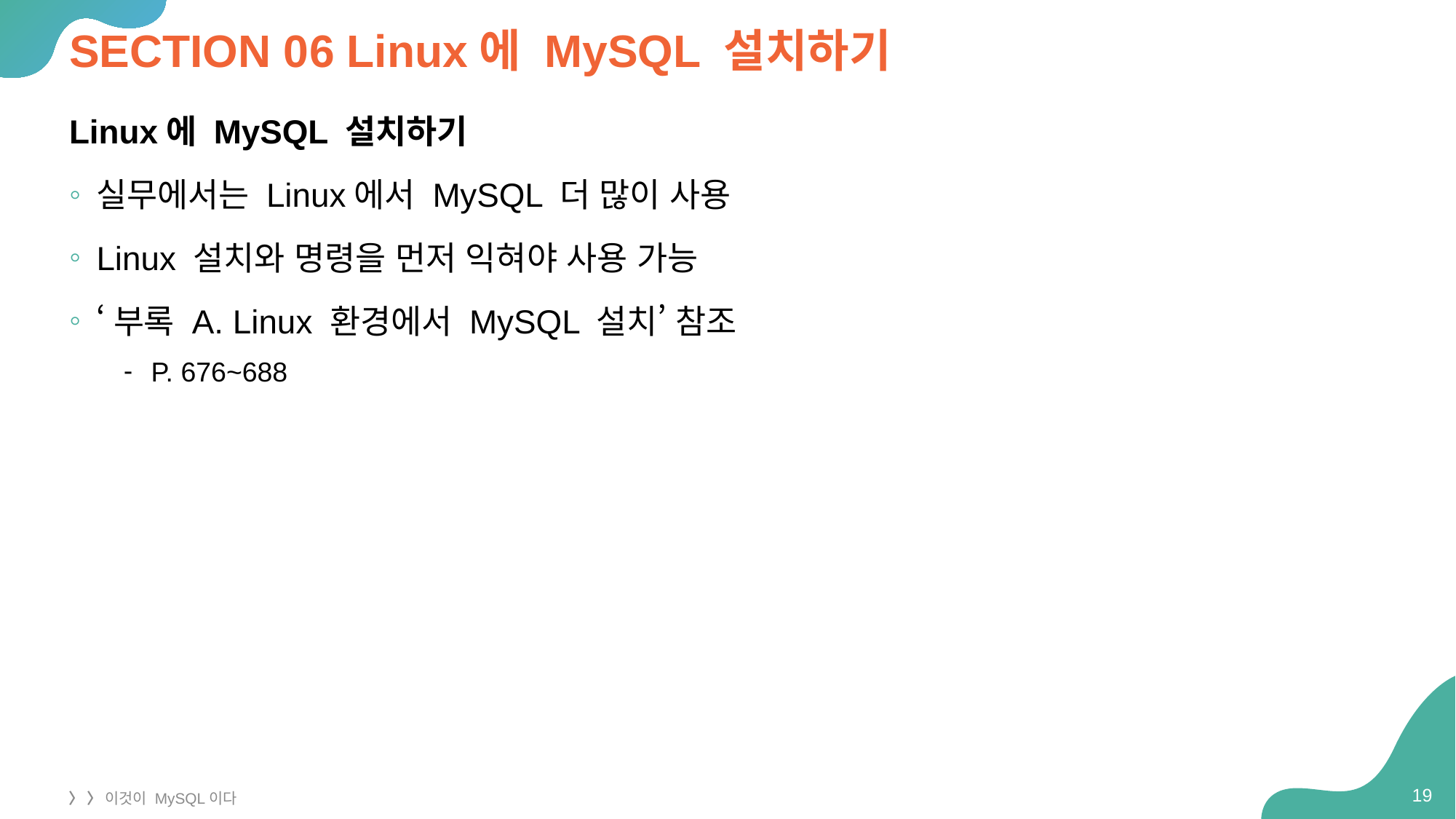

# SECTION 06 Linux에 MySQL 설치하기
Linux에 MySQL 설치하기
실무에서는 Linux에서 MySQL 더 많이 사용
Linux 설치와 명령을 먼저 익혀야 사용 가능
‘부록 A. Linux 환경에서 MySQL 설치’ 참조
P. 676~688
19
〉 〉 이것이 MySQL이다